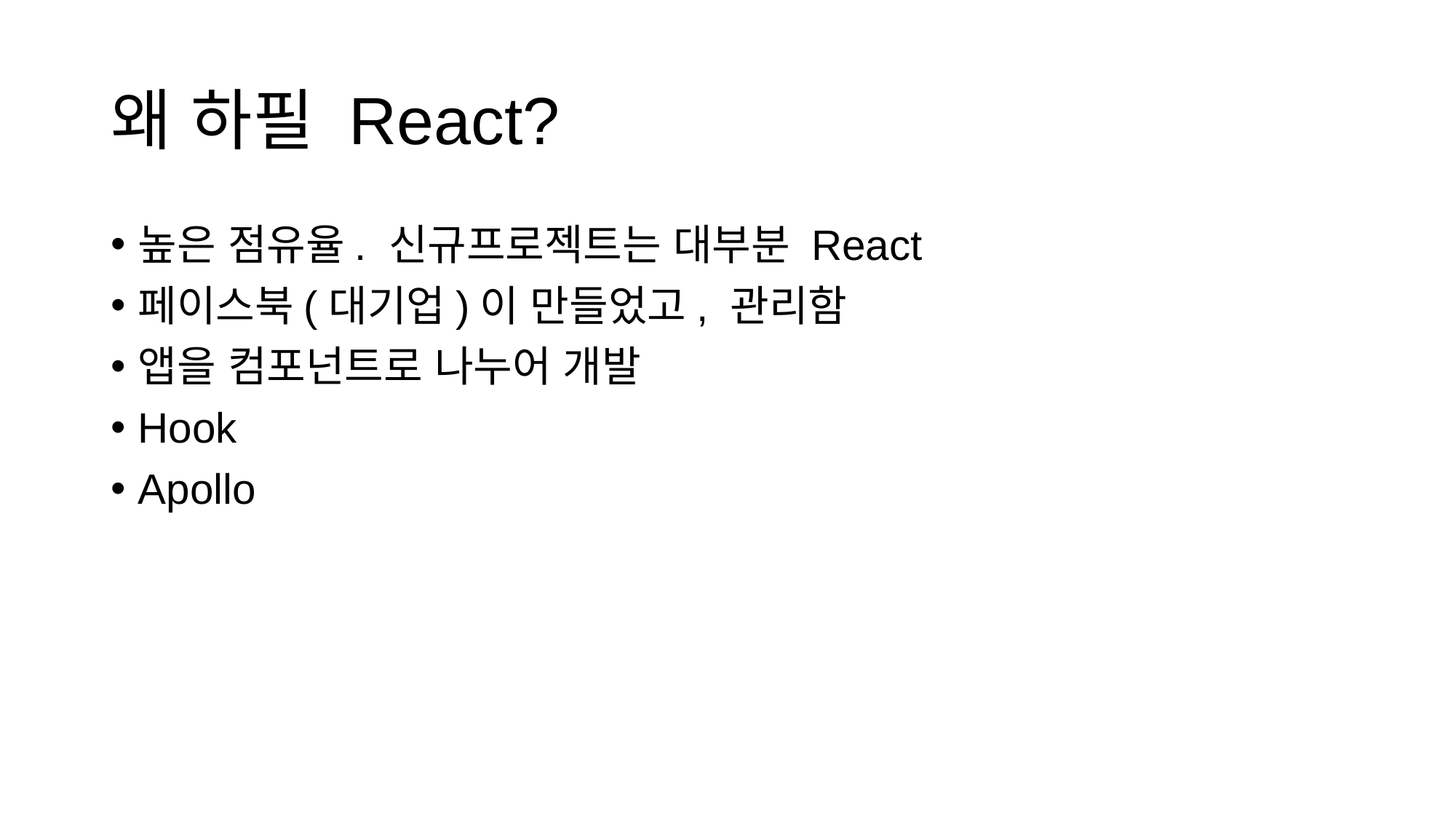

# 왜 하필 React?
높은 점유율. 신규프로젝트는 대부분 React
페이스북(대기업)이 만들었고, 관리함
앱을 컴포넌트로 나누어 개발
Hook
Apollo